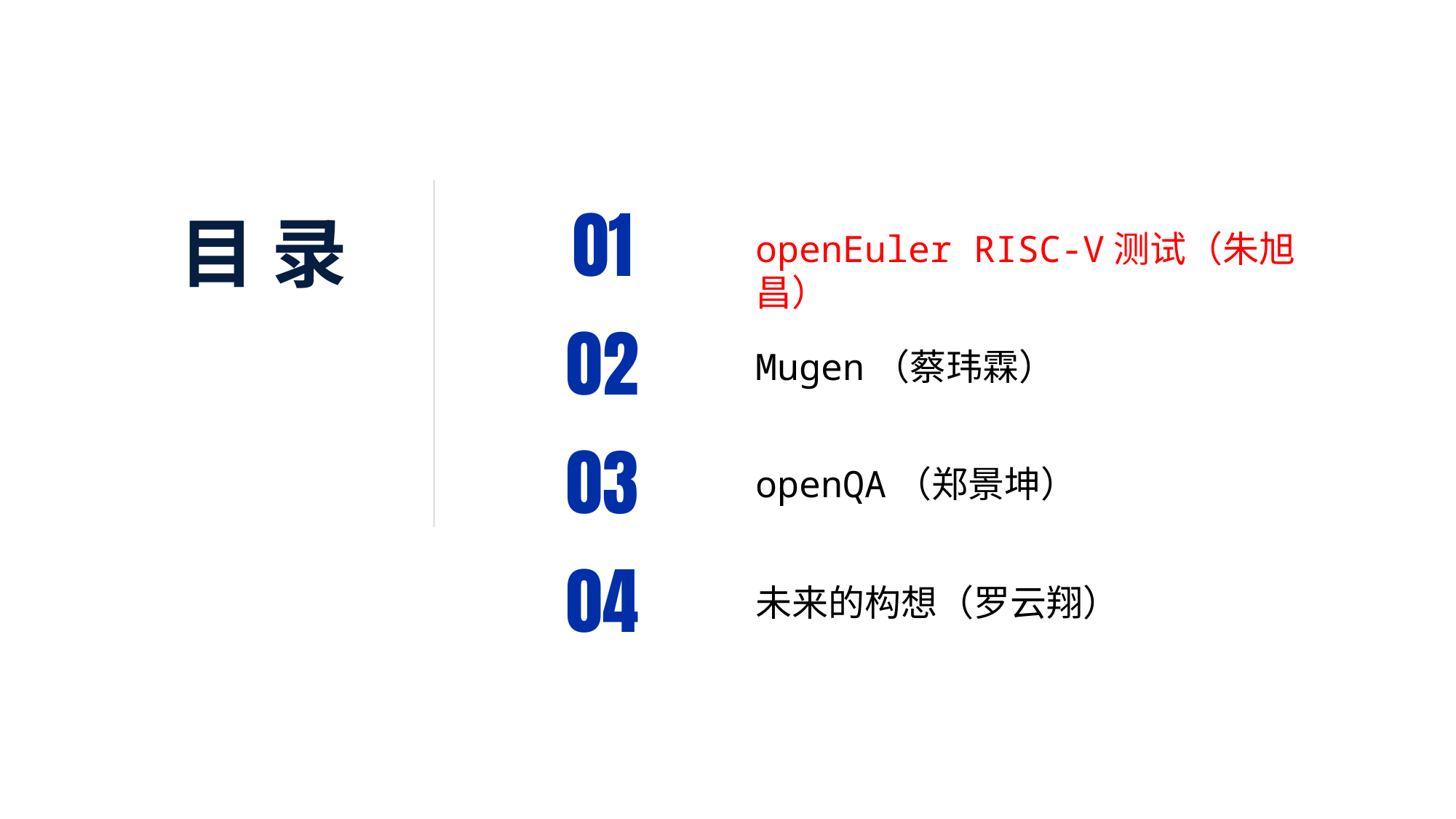

01
目 录
openEuler RISC-V测试（朱旭昌）
02
Mugen（蔡玮霖）
03
openQA（郑景坤）
04
未来的构想（罗云翔）